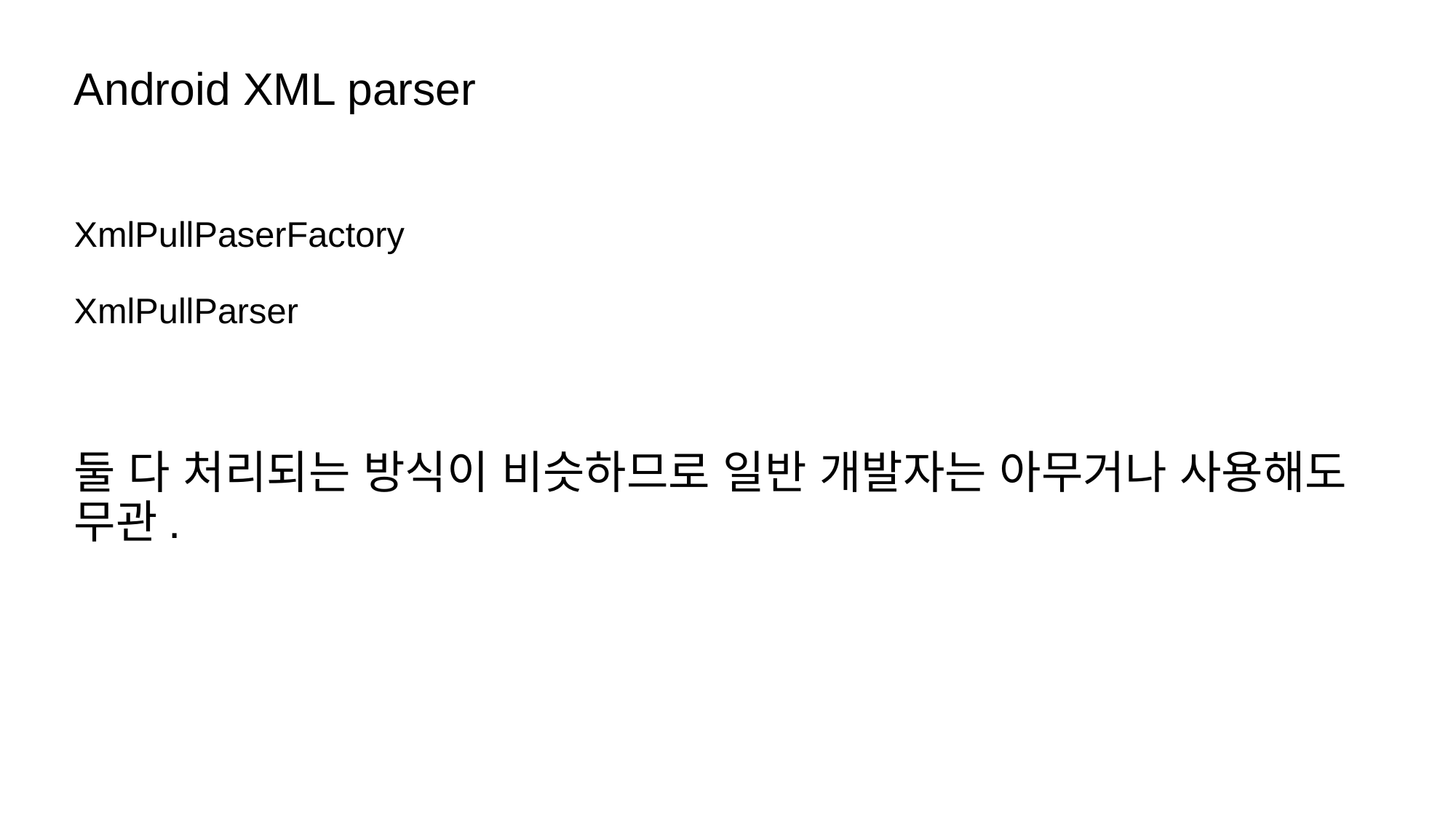

# Android XML parser
XmlPullPaserFactory

XmlPullParser
둘 다 처리되는 방식이 비슷하므로 일반 개발자는 아무거나 사용해도 무관.